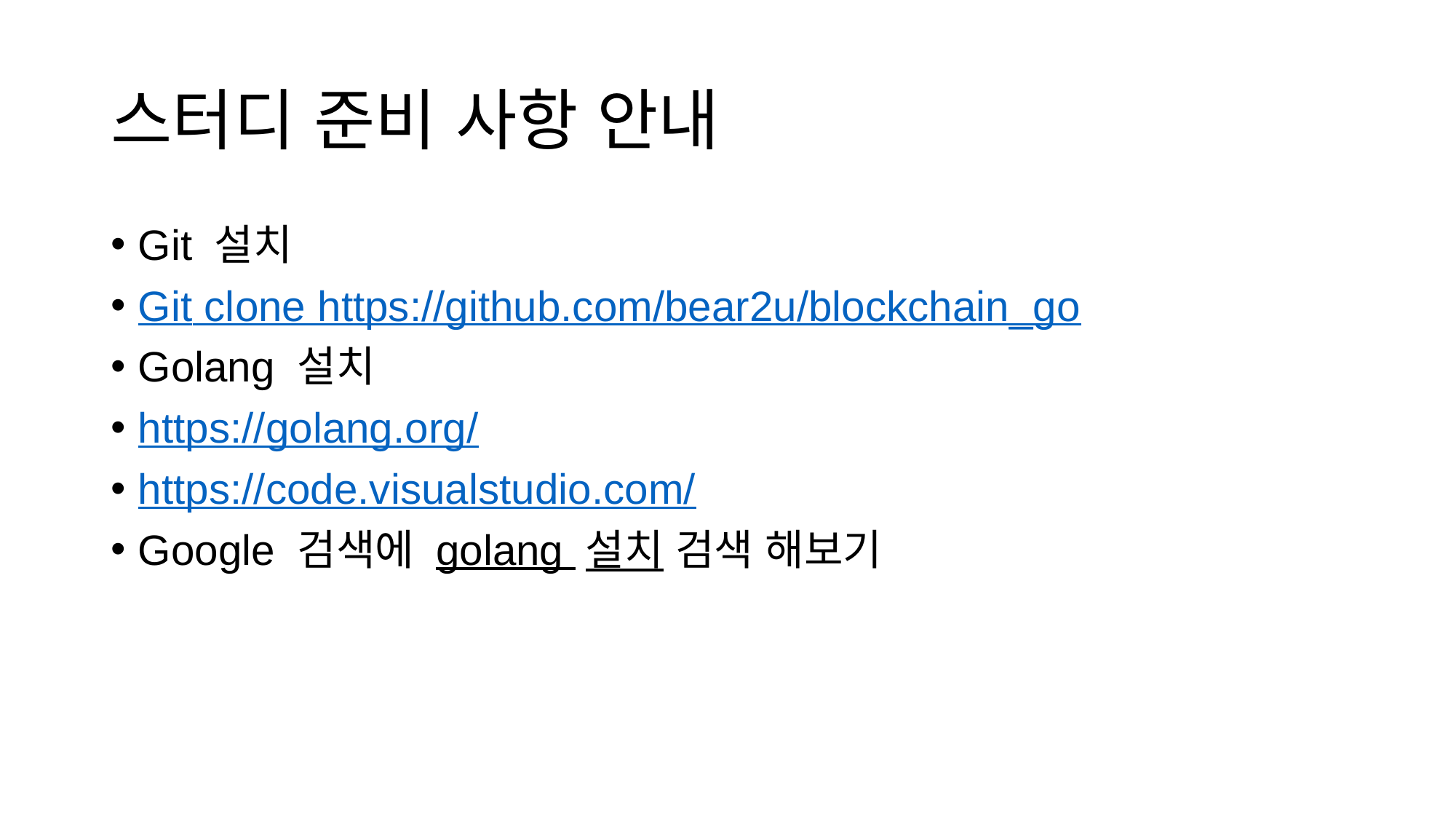

# 스터디 준비 사항 안내
Git 설치
Git clone https://github.com/bear2u/blockchain_go
Golang 설치
https://golang.org/
https://code.visualstudio.com/
Google 검색에 golang 설치 검색 해보기